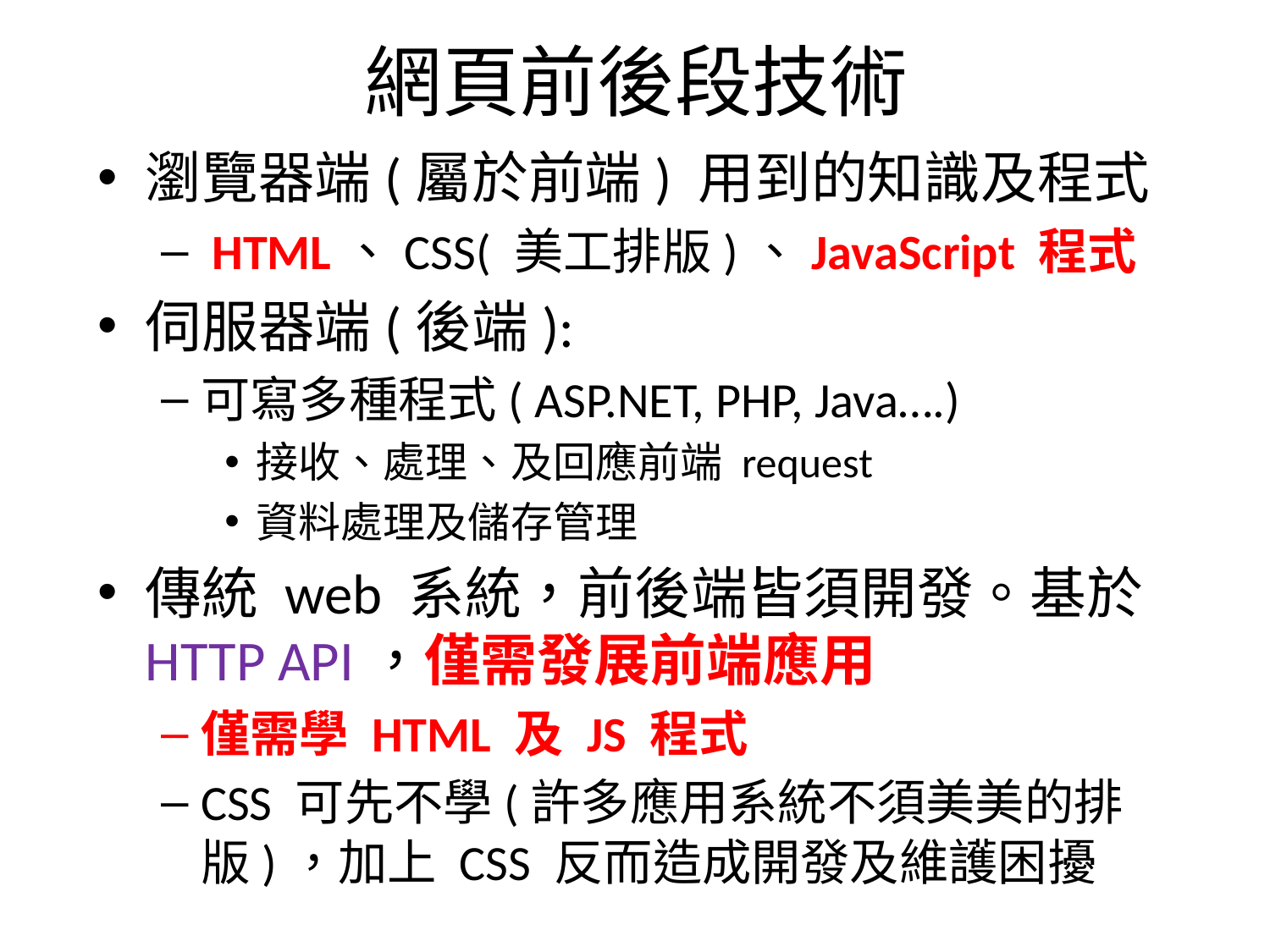

# 網頁前後段技術
瀏覽器端(屬於前端) 用到的知識及程式
 HTML、CSS( 美工排版)、JavaScript 程式
伺服器端(後端):
可寫多種程式( ASP.NET, PHP, Java….)
接收、處理、及回應前端 request
資料處理及儲存管理
傳統 web 系統，前後端皆須開發。基於 HTTP API，僅需發展前端應用
僅需學 HTML 及 JS 程式
CSS 可先不學(許多應用系統不須美美的排版)，加上 CSS 反而造成開發及維護困擾